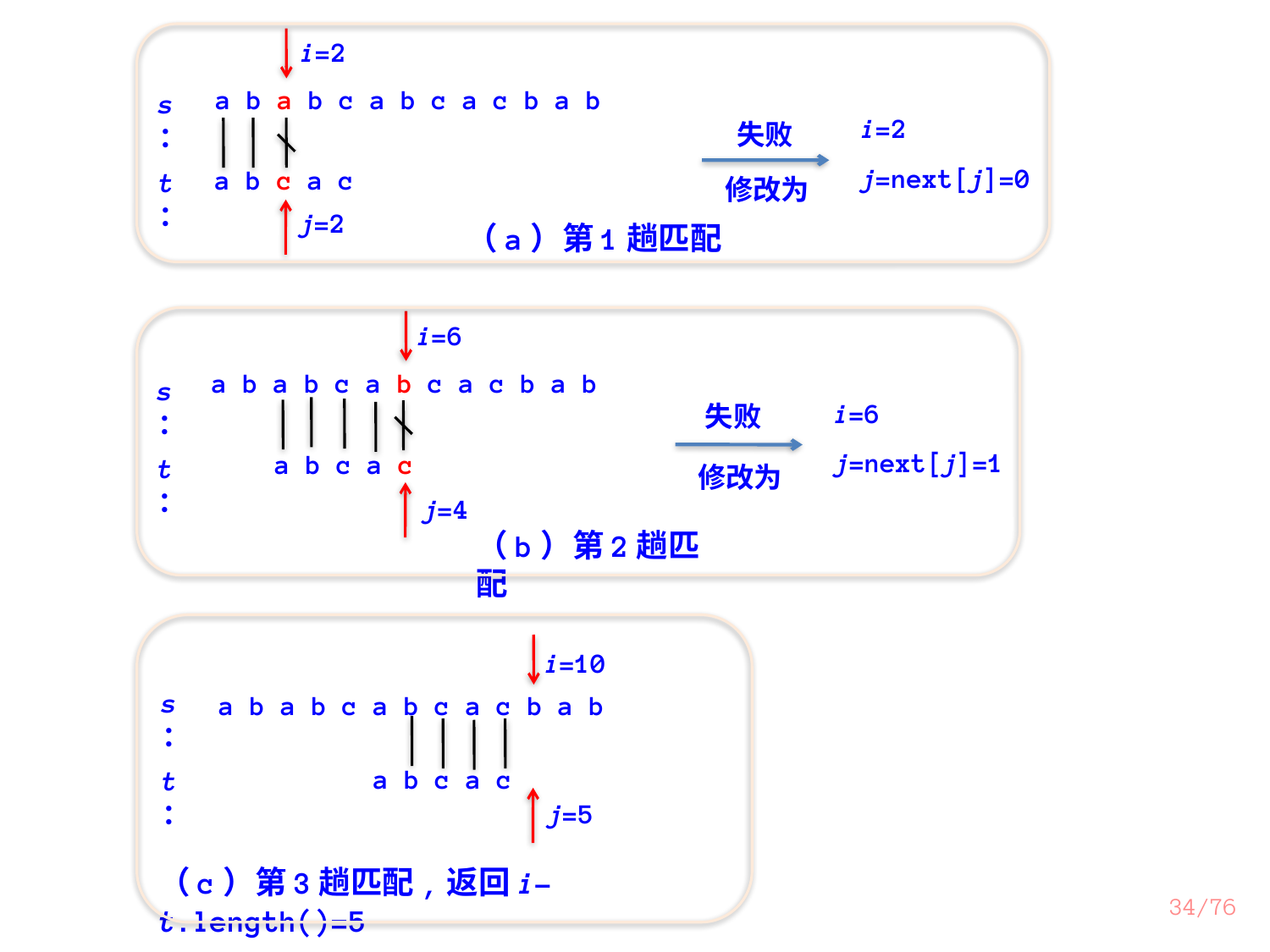

i=2
a b a b c a b c a c b a b
s：
i=2
失败

j=next[j]=0
a b c a c
t：
修改为

j=2
（a）第1趟匹配

i=6
a b a b c a b c a c b a b
s：
i=6

失败

j=next[j]=1
a b c a c
t：
修改为

j=4
（b）第2趟匹配

i=10
s：
a b a b c a b c a c b a b

a b c a c
t：

j=5
（c）第3趟匹配,返回i-t.length()=5
34/76